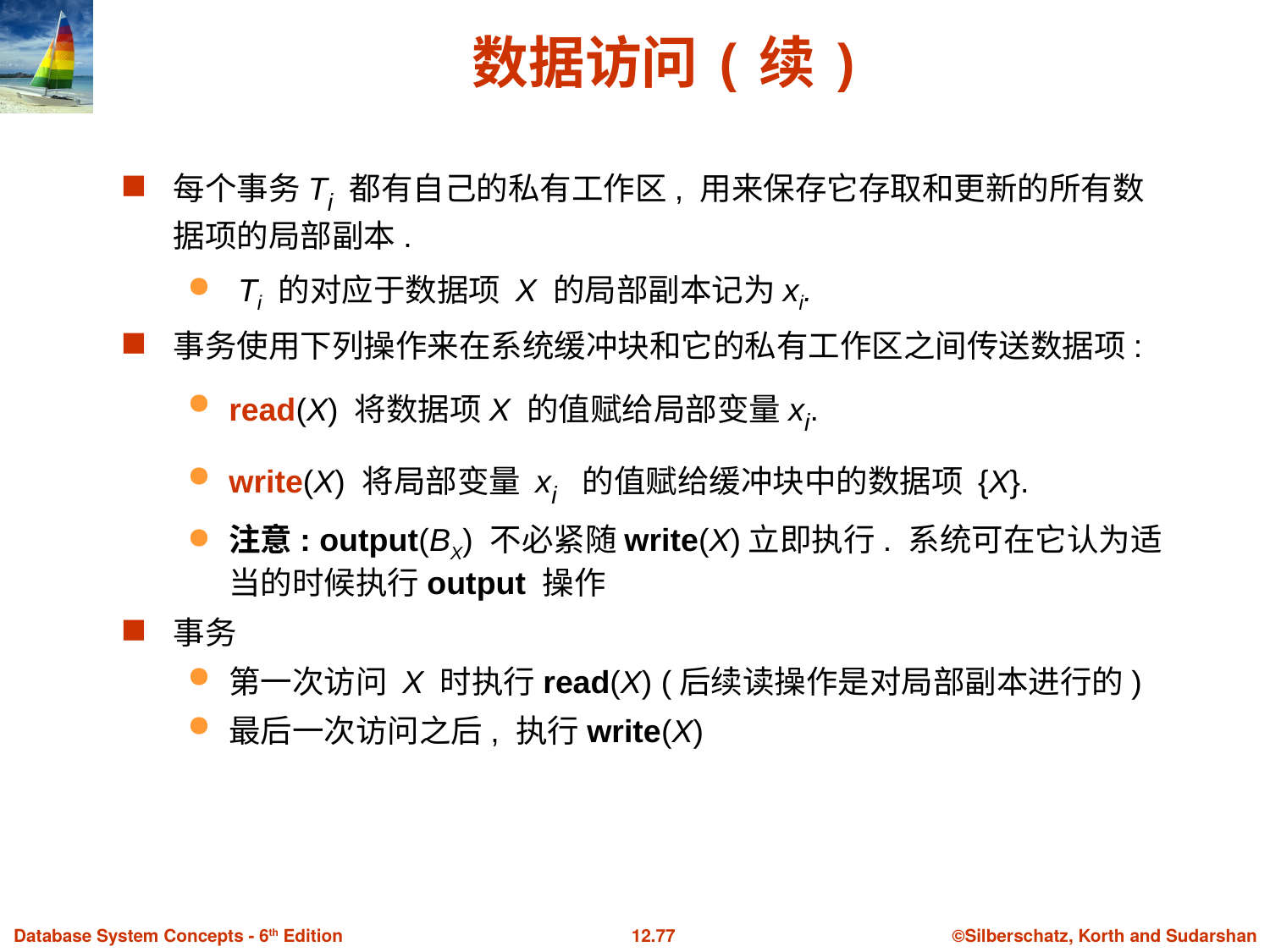

# 数据访问(续)
每个事务Ti 都有自己的私有工作区, 用来保存它存取和更新的所有数据项的局部副本.
 Ti 的对应于数据项 X 的局部副本记为xi.
事务使用下列操作来在系统缓冲块和它的私有工作区之间传送数据项:
read(X) 将数据项X 的值赋给局部变量xi.
write(X) 将局部变量 xi  的值赋给缓冲块中的数据项 {X}.
注意: output(BX) 不必紧随write(X)立即执行. 系统可在它认为适当的时候执行output 操作
事务
第一次访问 X 时执行read(X) (后续读操作是对局部副本进行的)
最后一次访问之后, 执行write(X)